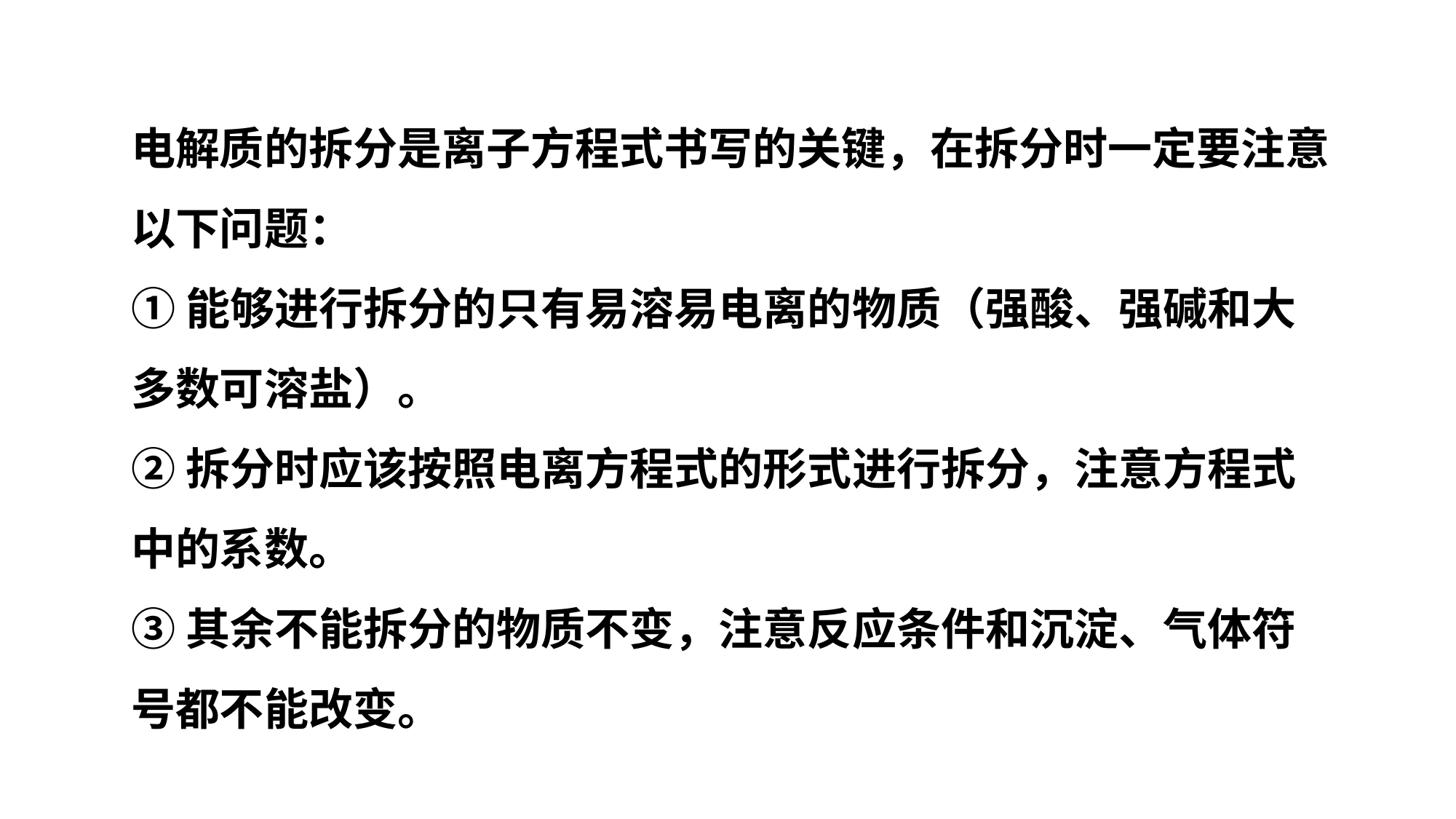

电解质的拆分是离子方程式书写的关键，在拆分时一定要注意以下问题：
①能够进行拆分的只有易溶易电离的物质（强酸、强碱和大多数可溶盐）。
②拆分时应该按照电离方程式的形式进行拆分，注意方程式中的系数。
③其余不能拆分的物质不变，注意反应条件和沉淀、气体符号都不能改变。